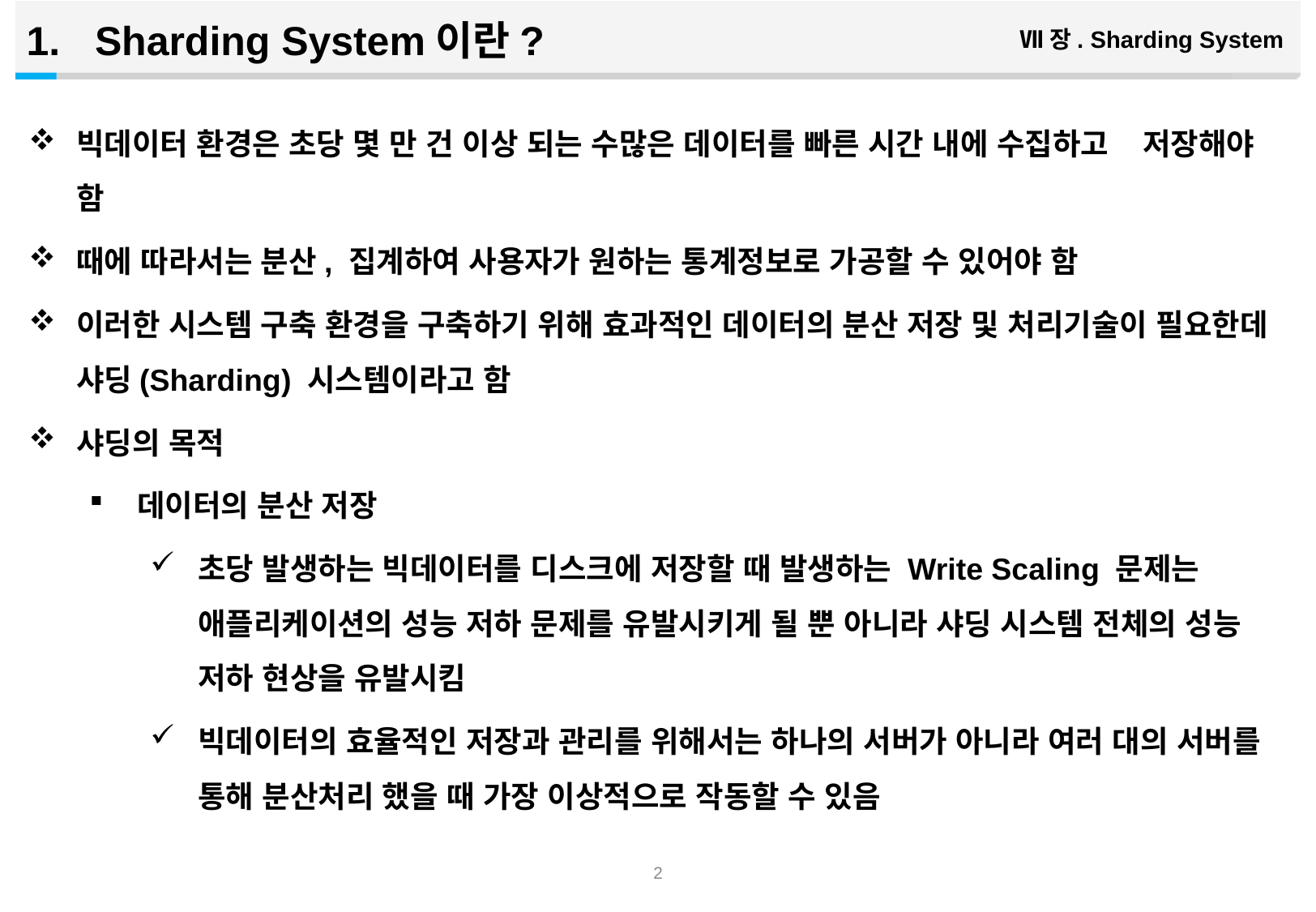

Sharding System이란?
Ⅶ장. Sharding System
빅데이터 환경은 초당 몇 만 건 이상 되는 수많은 데이터를 빠른 시간 내에 수집하고    저장해야 함
때에 따라서는 분산, 집계하여 사용자가 원하는 통계정보로 가공할 수 있어야 함
이러한 시스템 구축 환경을 구축하기 위해 효과적인 데이터의 분산 저장 및 처리기술이 필요한데 샤딩(Sharding) 시스템이라고 함
샤딩의 목적
데이터의 분산 저장
초당 발생하는 빅데이터를 디스크에 저장할 때 발생하는 Write Scaling 문제는 애플리케이션의 성능 저하 문제를 유발시키게 될 뿐 아니라 샤딩 시스템 전체의 성능 저하 현상을 유발시킴
빅데이터의 효율적인 저장과 관리를 위해서는 하나의 서버가 아니라 여러 대의 서버를 통해 분산처리 했을 때 가장 이상적으로 작동할 수 있음
2